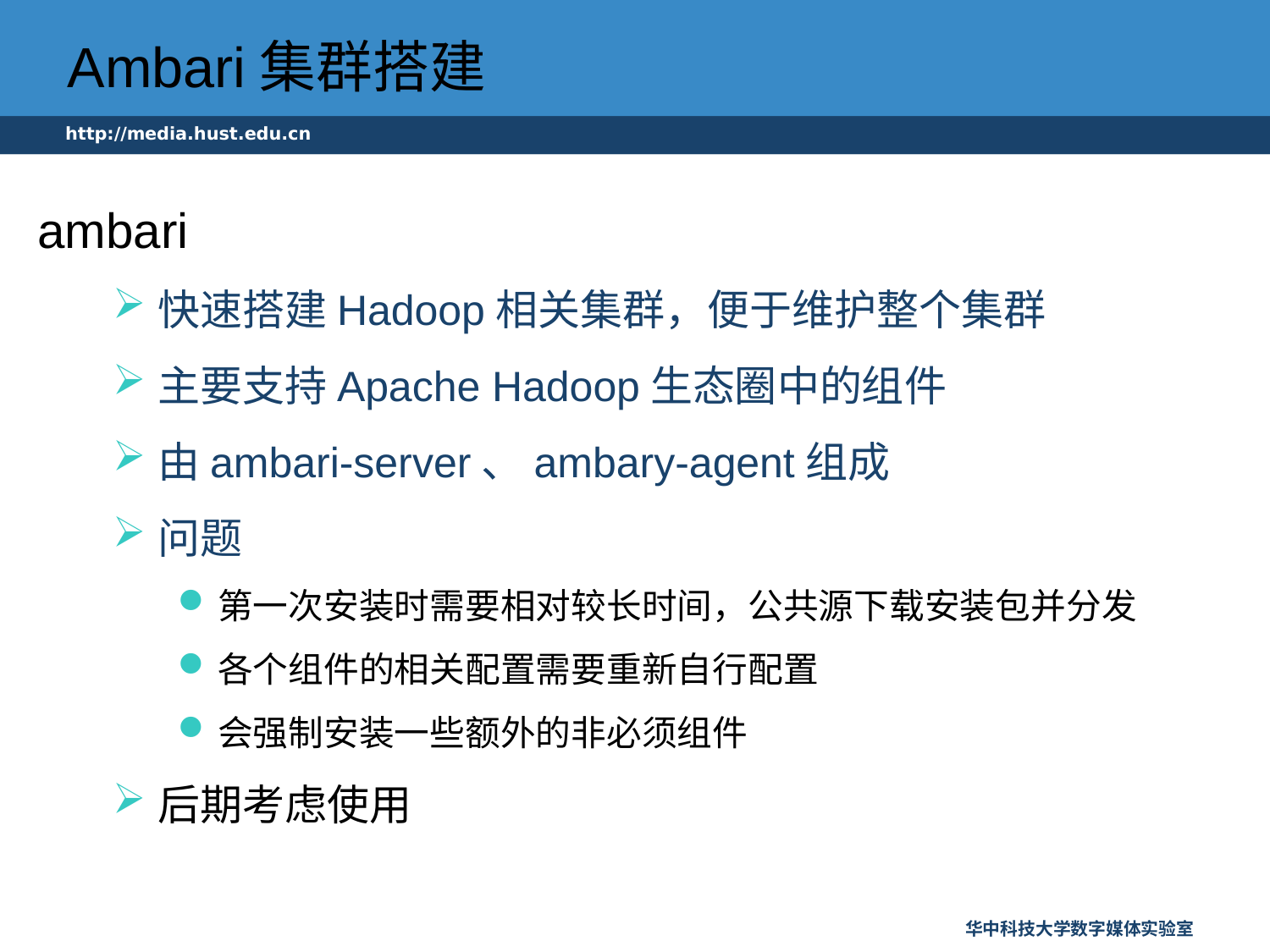

Ambari集群搭建

http://media.hust.edu.cn
ambari
快速搭建Hadoop相关集群，便于维护整个集群
主要支持Apache Hadoop生态圈中的组件
由ambari-server、ambary-agent组成
问题
第一次安装时需要相对较长时间，公共源下载安装包并分发
各个组件的相关配置需要重新自行配置
会强制安装一些额外的非必须组件
后期考虑使用
华中科技大学数字媒体实验室